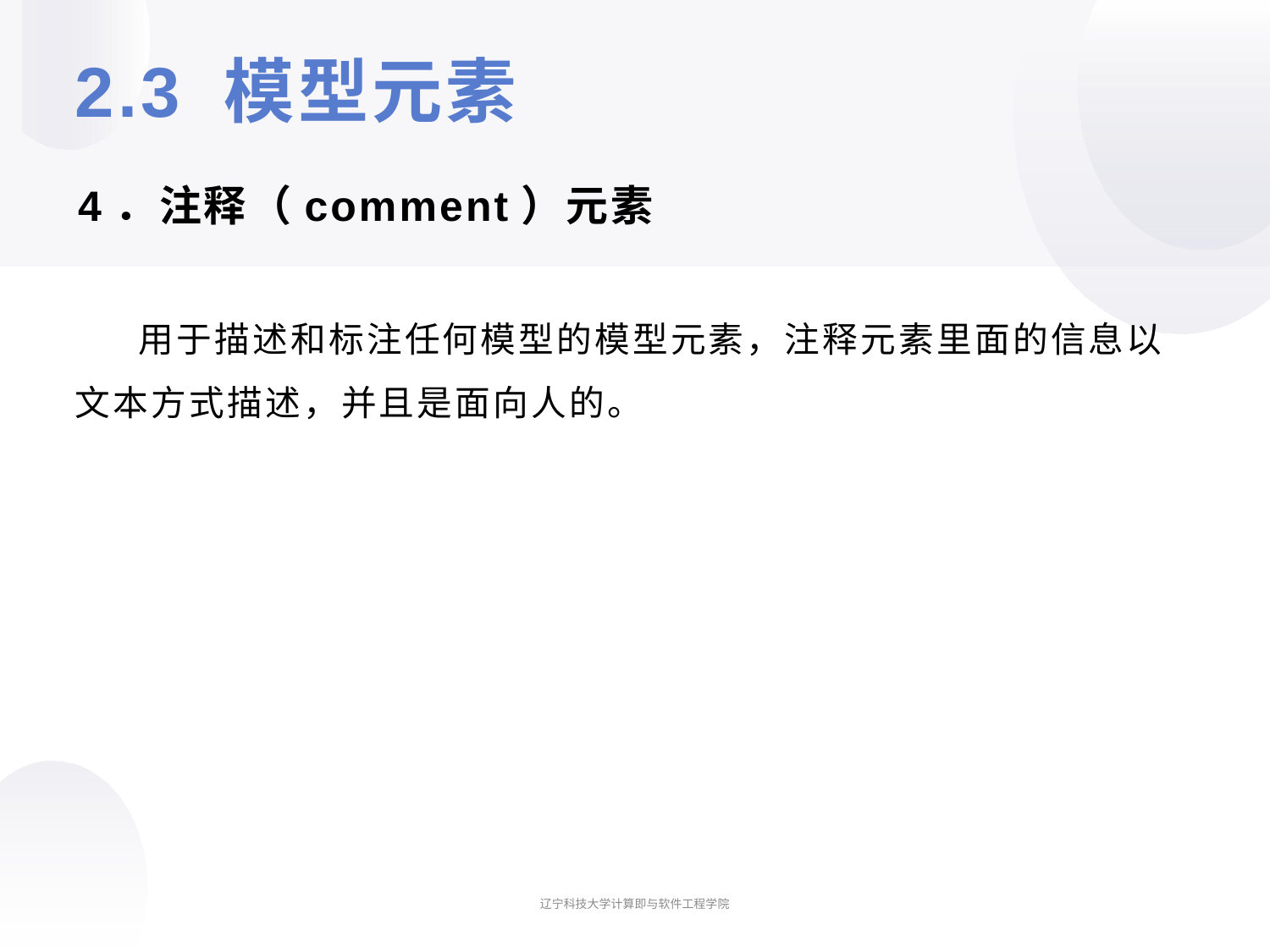

# 2.3 模型元素
4．注释（comment）元素

用于描述和标注任何模型的模型元素，注释元素里面的信息以文本方式描述，并且是面向人的。

辽宁科技大学计算即与软件工程学院
55